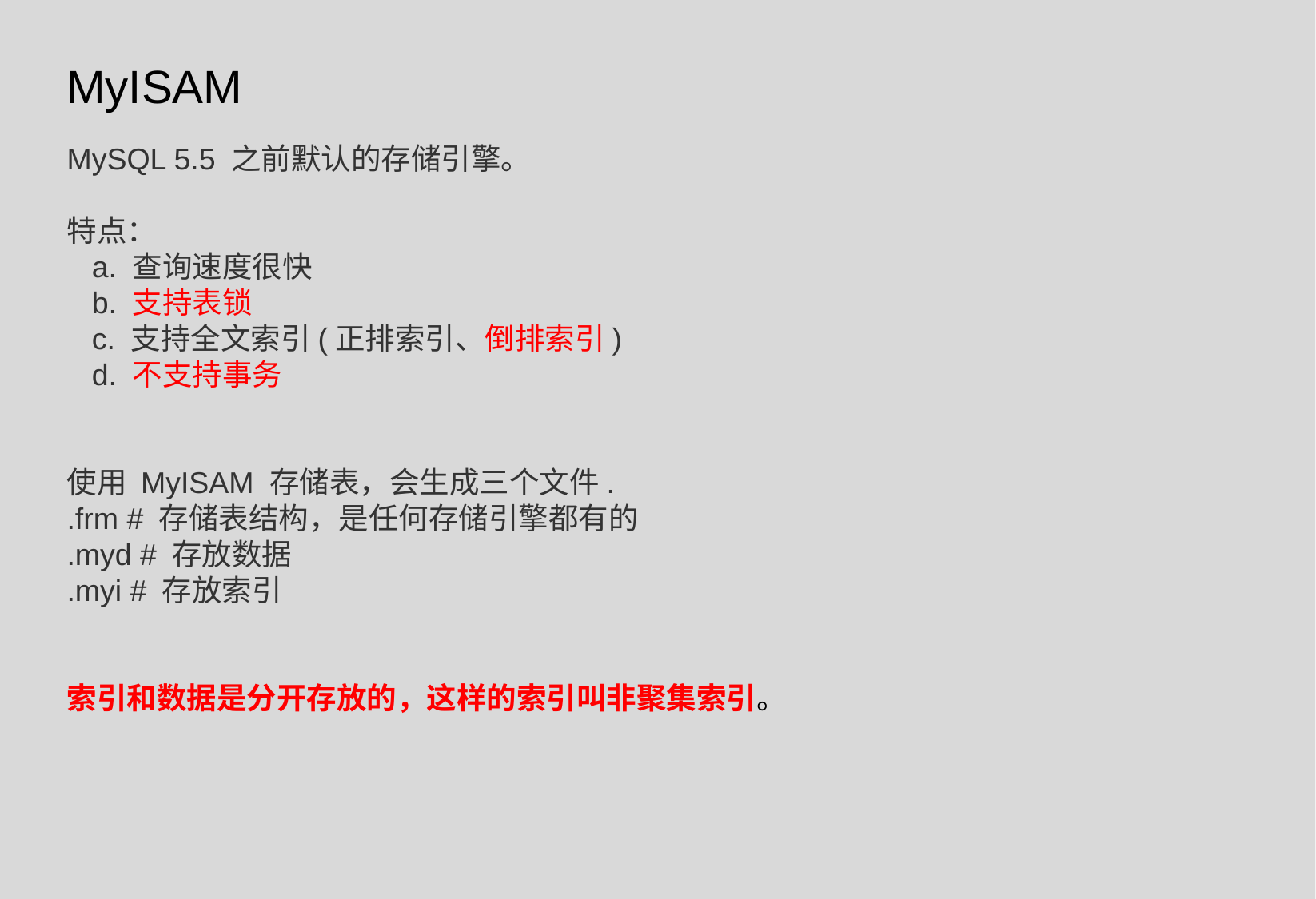

MyISAM
MySQL 5.5 之前默认的存储引擎。

特点：
   a. 查询速度很快
   b. 支持表锁
   c. 支持全文索引(正排索引、倒排索引)
   d. 不支持事务

使用 MyISAM 存储表，会生成三个文件.
.frm # 存储表结构，是任何存储引擎都有的
.myd # 存放数据
.myi # 存放索引

索引和数据是分开存放的，这样的索引叫非聚集索引。